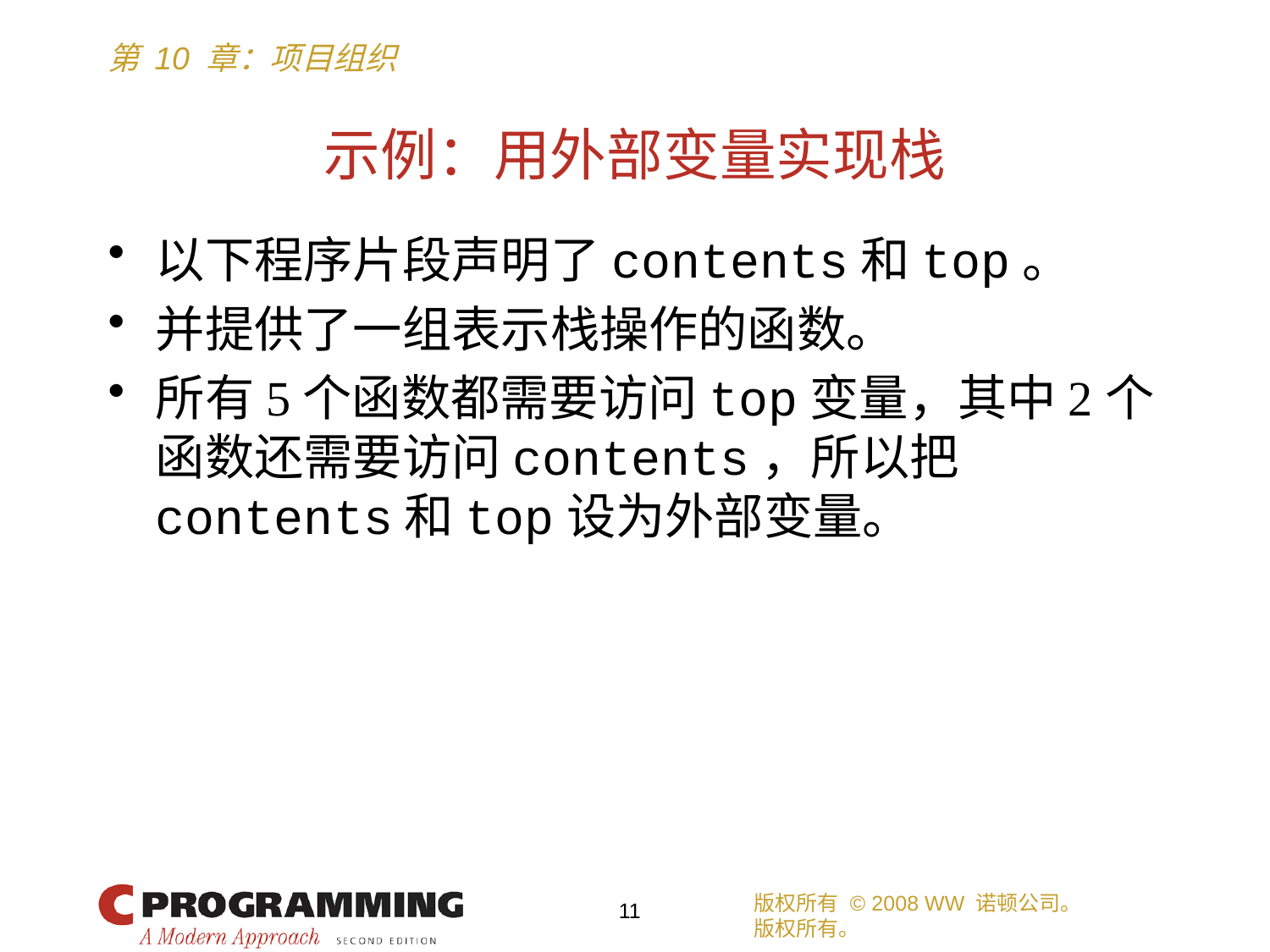

# 示例：用外部变量实现栈
以下程序片段声明了contents和top。
并提供了一组表示栈操作的函数。
所有5个函数都需要访问top变量，其中2个函数还需要访问contents，所以把contents和top设为外部变量。
版权所有 © 2008 WW 诺顿公司。
版权所有。
11